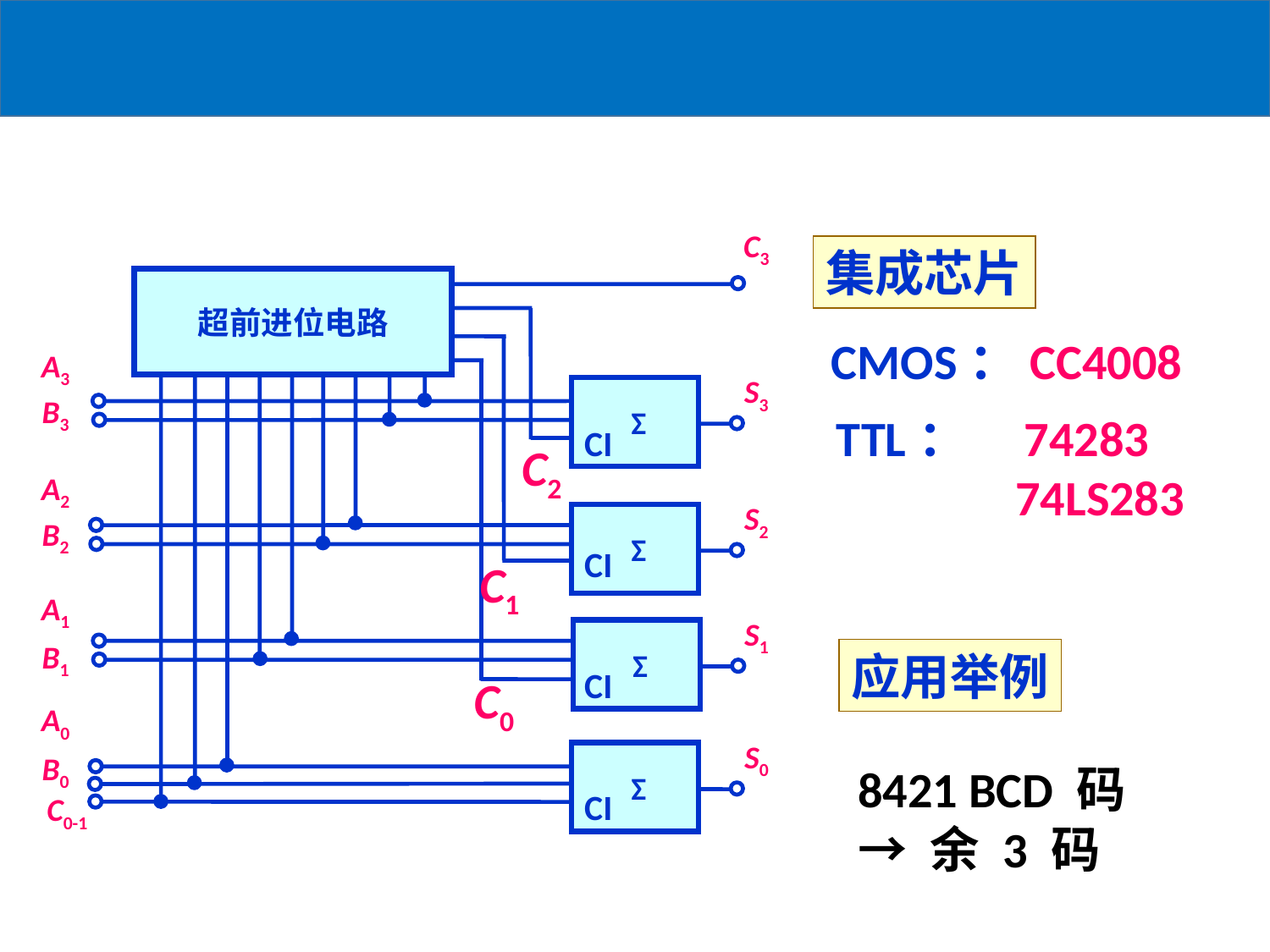

C3
超前进位电路

A3

S3

 Σ
B3

CI

A2
S2

 Σ
B2

CI

A1
S1

 Σ
B1

CI

A0
S0

B0
 Σ

CI

C0-1

集成芯片
CMOS：CC4008
TTL：    74283
                74LS283
C2
C1
应用举例
C0
8421 BCD 码
→ 余 3 码